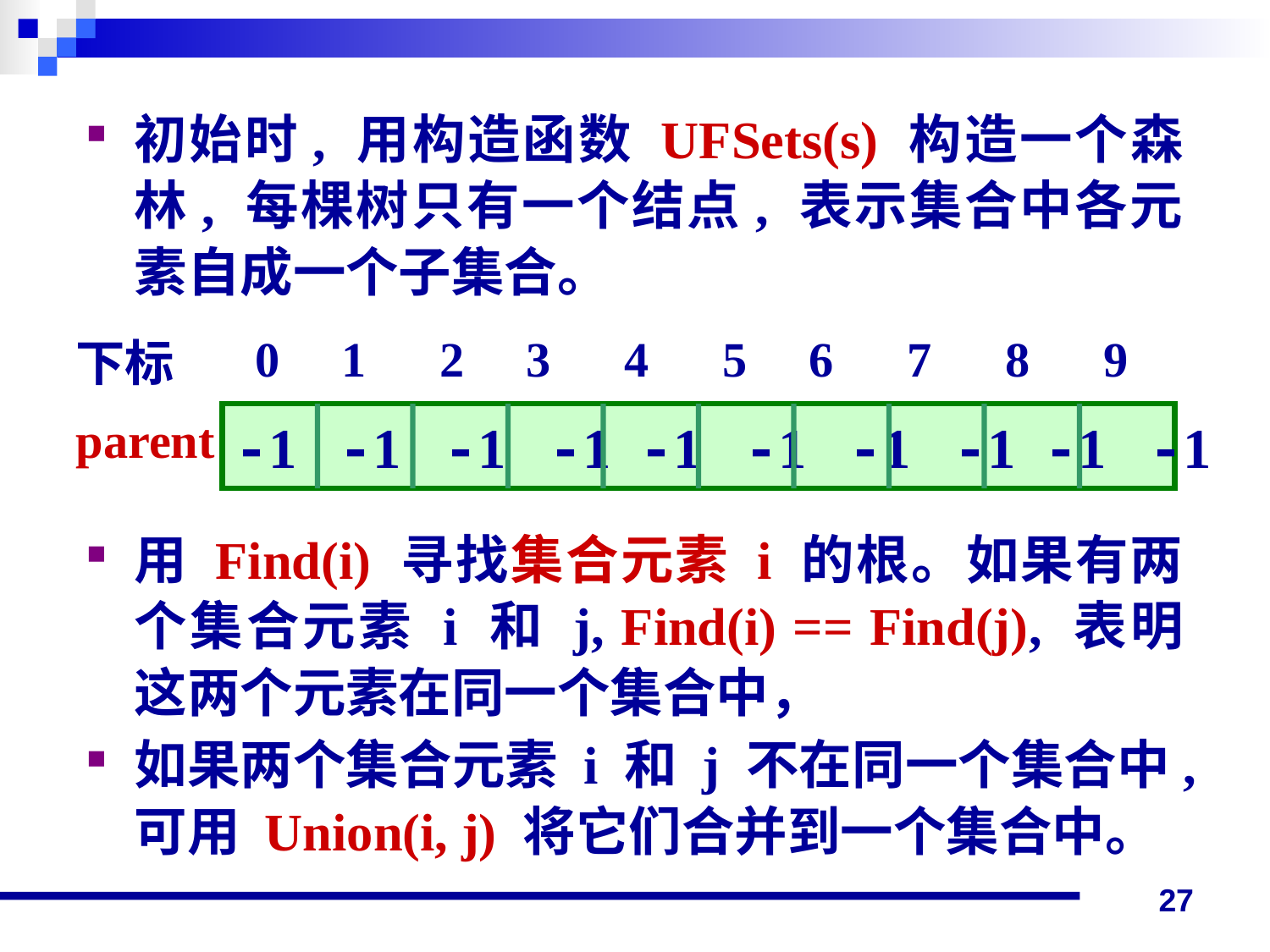

初始时, 用构造函数 UFSets(s) 构造一个森林, 每棵树只有一个结点, 表示集合中各元素自成一个子集合。

用 Find(i) 寻找集合元素 i 的根。如果有两个集合元素 i 和 j, Find(i) == Find(j), 表明这两个元素在同一个集合中，
如果两个集合元素 i 和 j 不在同一个集合中,可用 Union(i, j) 将它们合并到一个集合中。
0     1      2     3      4      5     6      7      8      9
下标
parent
-1   -1   -1   -1  -1   -1   -1   -1  -1   -1

27